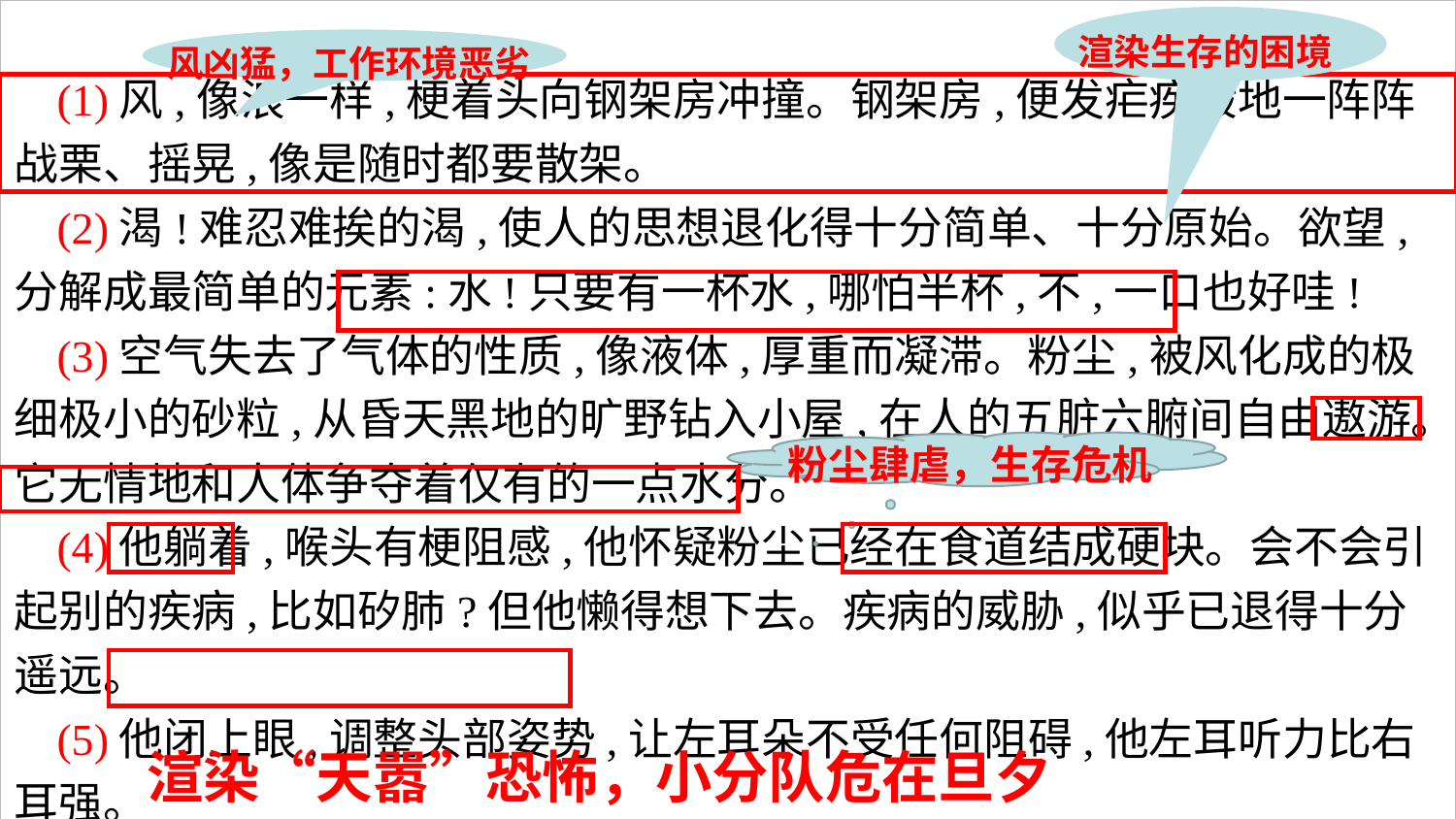

(1)风,像浪一样,梗着头向钢架房冲撞。钢架房,便发疟疾般地一阵阵战栗、摇晃,像是随时都要散架。
(2)渴!难忍难挨的渴,使人的思想退化得十分简单、十分原始。欲望,分解成最简单的元素:水!只要有一杯水,哪怕半杯,不,一口也好哇!
(3)空气失去了气体的性质,像液体,厚重而凝滞。粉尘,被风化成的极细极小的砂粒,从昏天黑地的旷野钻入小屋,在人的五脏六腑间自由遨游。它无情地和人体争夺着仅有的一点水分。
(4)他躺着,喉头有梗阻感,他怀疑粉尘已经在食道结成硬块。会不会引起别的疾病,比如矽肺?但他懒得想下去。疾病的威胁,似乎已退得十分遥远。
(5)他闭上眼,调整头部姿势,让左耳朵不受任何阻碍,他左耳听力比右耳强。

渲染生存的困境

风凶猛，工作环境恶劣
-14-

粉尘肆虐，生存危机

渲染“天嚣”恐怖，小分队危在旦夕